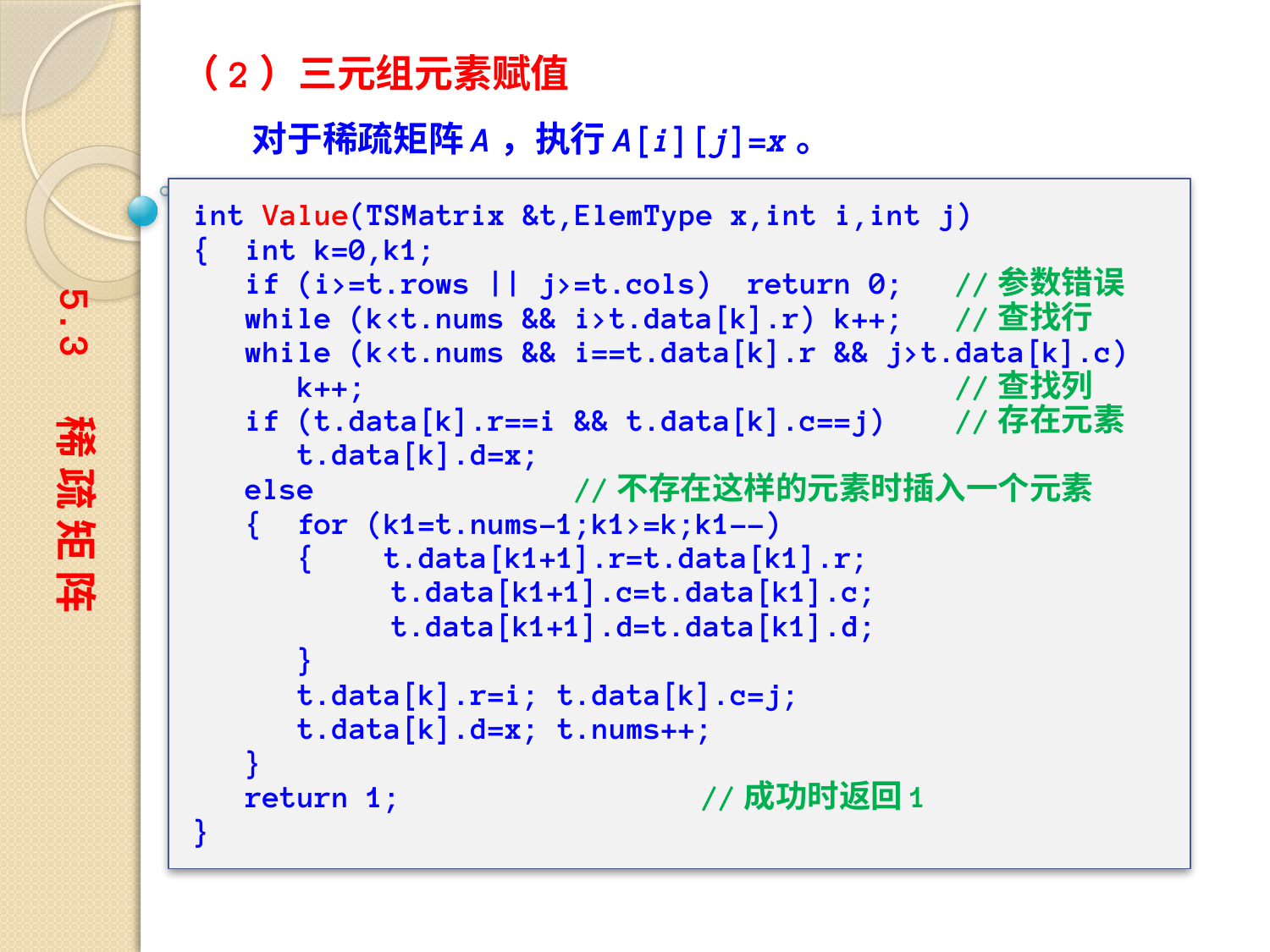

（2）三元组元素赋值
　　对于稀疏矩阵A，执行A[i][j]=x。
int Value(TSMatrix &t,ElemType x,int i,int j)
{  int k=0,k1;
   if (i>=t.rows || j>=t.cols)  return 0;	//参数错误
   while (k<t.nums && i>t.data[k].r) k++;	//查找行
   while (k<t.nums && i==t.data[k].r && j>t.data[k].c)
      k++; 					//查找列
   if (t.data[k].r==i && t.data[k].c==j)	//存在元素
      t.data[k].d=x;
   else			//不存在这样的元素时插入一个元素
   {  for (k1=t.nums-1;k1>=k;k1--)
      {    t.data[k1+1].r=t.data[k1].r;
	　　t.data[k1+1].c=t.data[k1].c;
	　　t.data[k1+1].d=t.data[k1].d;
      }
      t.data[k].r=i; t.data[k].c=j;
      t.data[k].d=x; t.nums++;
   }
   return 1;			//成功时返回1
}
5.3  稀 疏 矩 阵